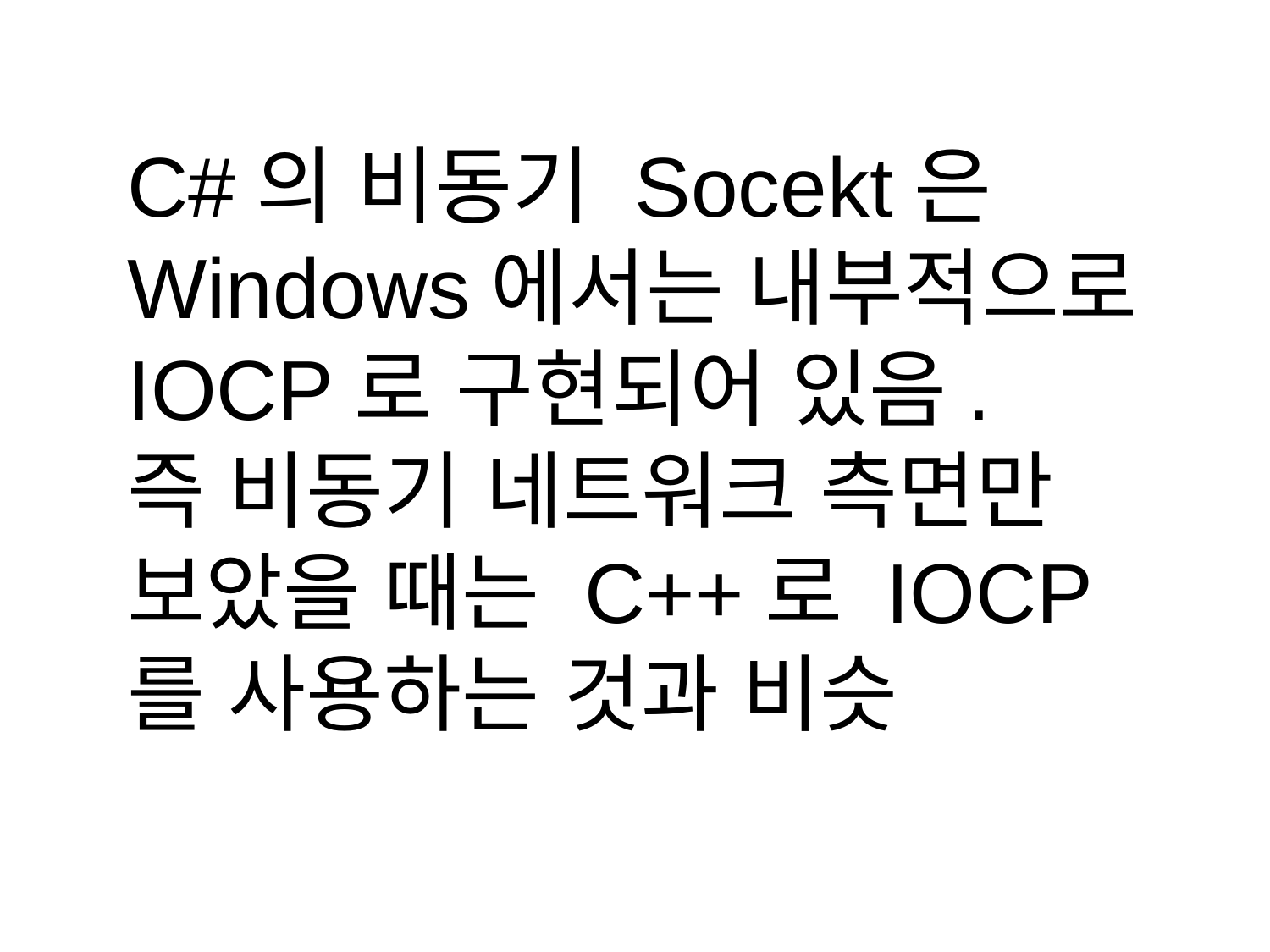

C#의 비동기 Socekt은 Windows에서는 내부적으로 IOCP로 구현되어 있음.
즉 비동기 네트워크 측면만 보았을 때는 C++로 IOCP를 사용하는 것과 비슷